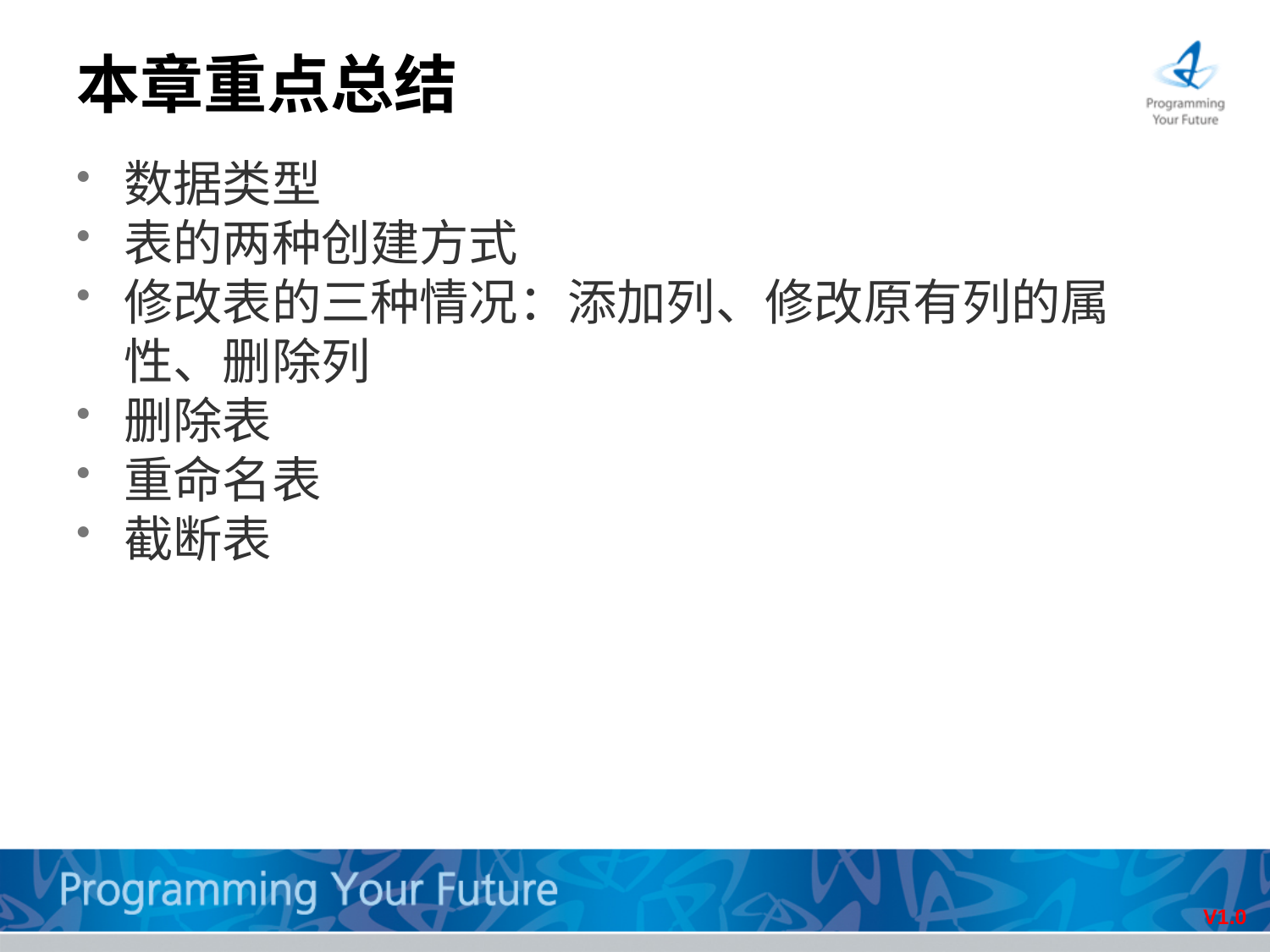

# 本章重点总结
数据类型
表的两种创建方式
修改表的三种情况：添加列、修改原有列的属性、删除列
删除表
重命名表
截断表